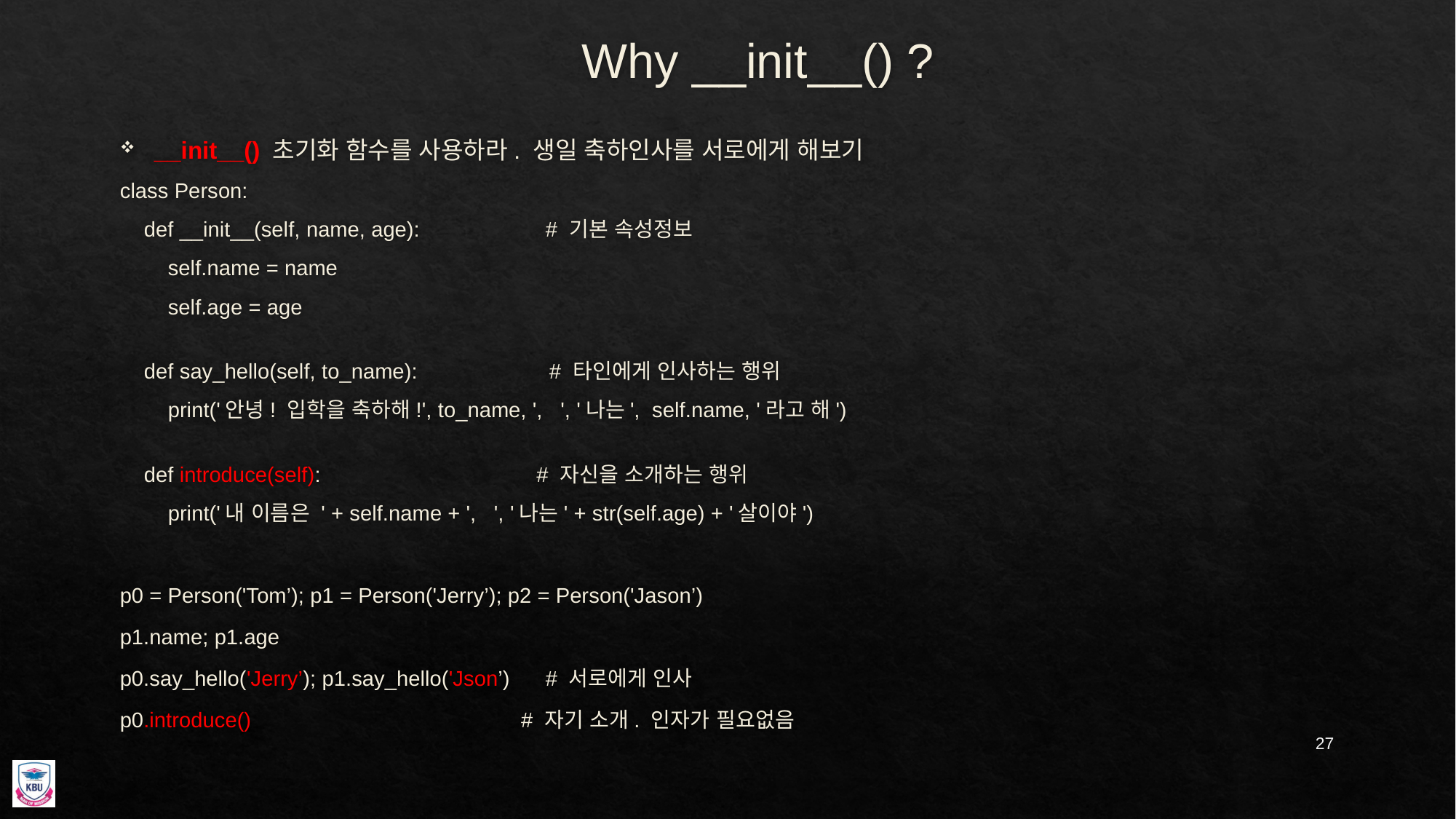

# Why __init__() ?
__init__() 초기화 함수를 사용하라. 생일 축하인사를 서로에게 해보기
class Person:
    def __init__(self, name, age):                     # 기본 속성정보
        self.name = name
        self.age = age
    def say_hello(self, to_name):                      # 타인에게 인사하는 행위
        print('안녕! 입학을 축하해!', to_name, ',   ', '나는',  self.name, '라고 해')
    def introduce(self):                                    # 자신을 소개하는 행위
        print('내 이름은 ' + self.name + ',   ', '나는' + str(self.age) + '살이야')

p0 = Person('Tom’); p1 = Person('Jerry’); p2 = Person('Jason’)
p1.name; p1.age
p0.say_hello('Jerry’); p1.say_hello('Json’)      # 서로에게 인사
p0.introduce()                                             # 자기 소개. 인자가 필요없음

27